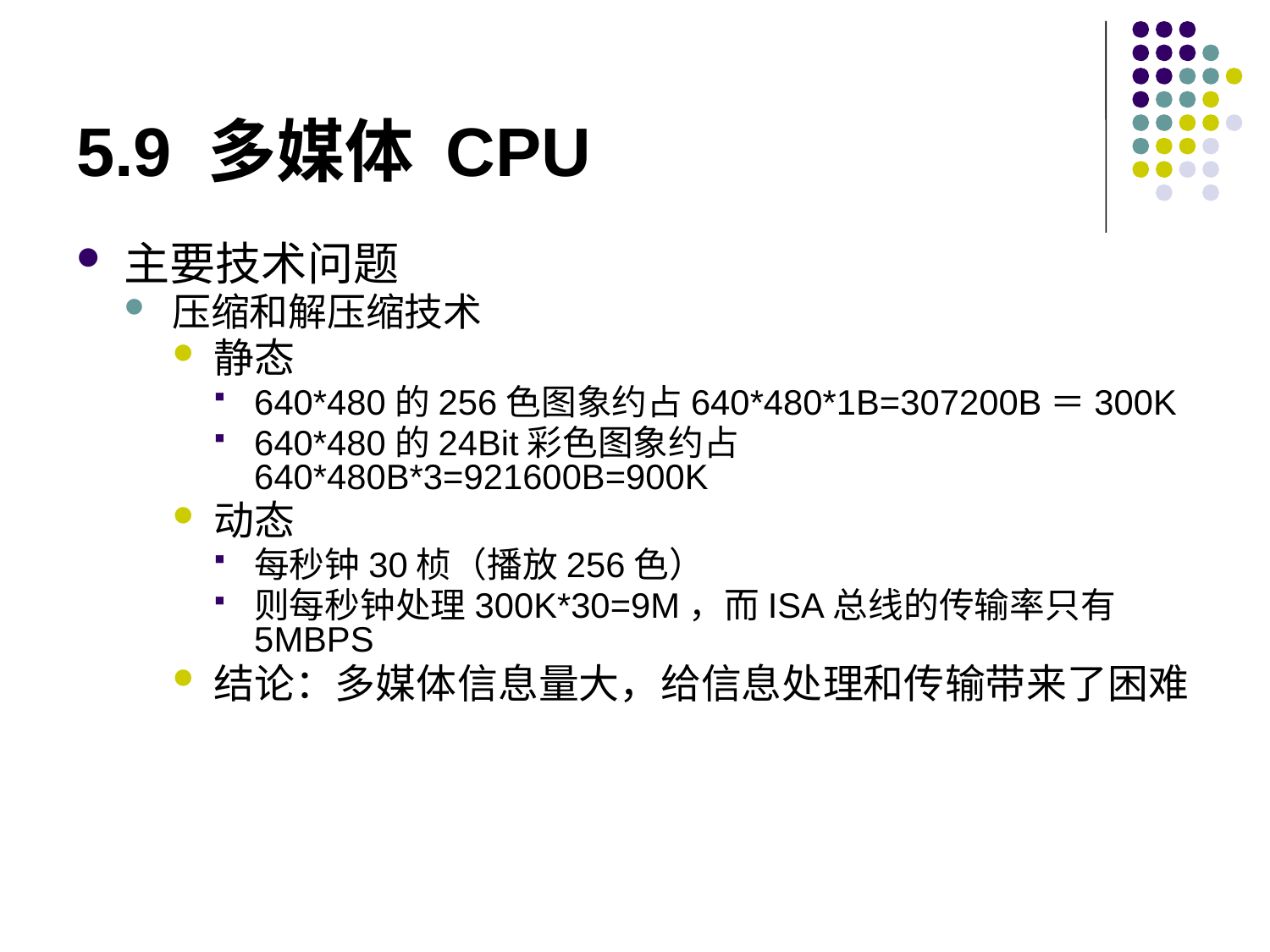

# 5.9 多媒体 CPU
主要技术问题
压缩和解压缩技术
静态
640*480的256色图象约占640*480*1B=307200B＝300K
640*480的24Bit彩色图象约占640*480B*3=921600B=900K
动态
每秒钟30桢（播放256色）
则每秒钟处理300K*30=9M，而ISA总线的传输率只有5MBPS
结论：多媒体信息量大，给信息处理和传输带来了困难
40